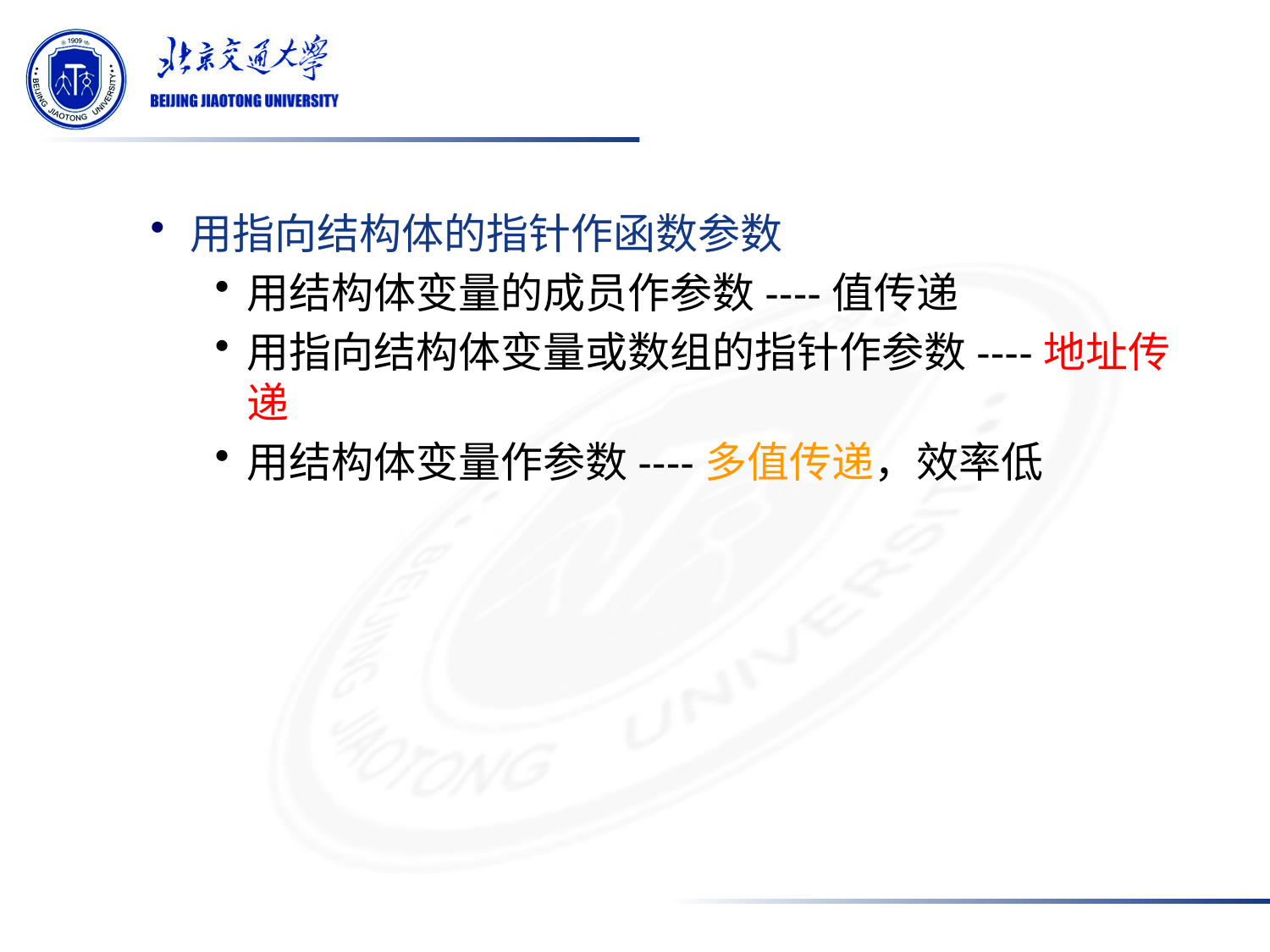

用指向结构体的指针作函数参数
用结构体变量的成员作参数----值传递
用指向结构体变量或数组的指针作参数----地址传递
用结构体变量作参数----多值传递，效率低